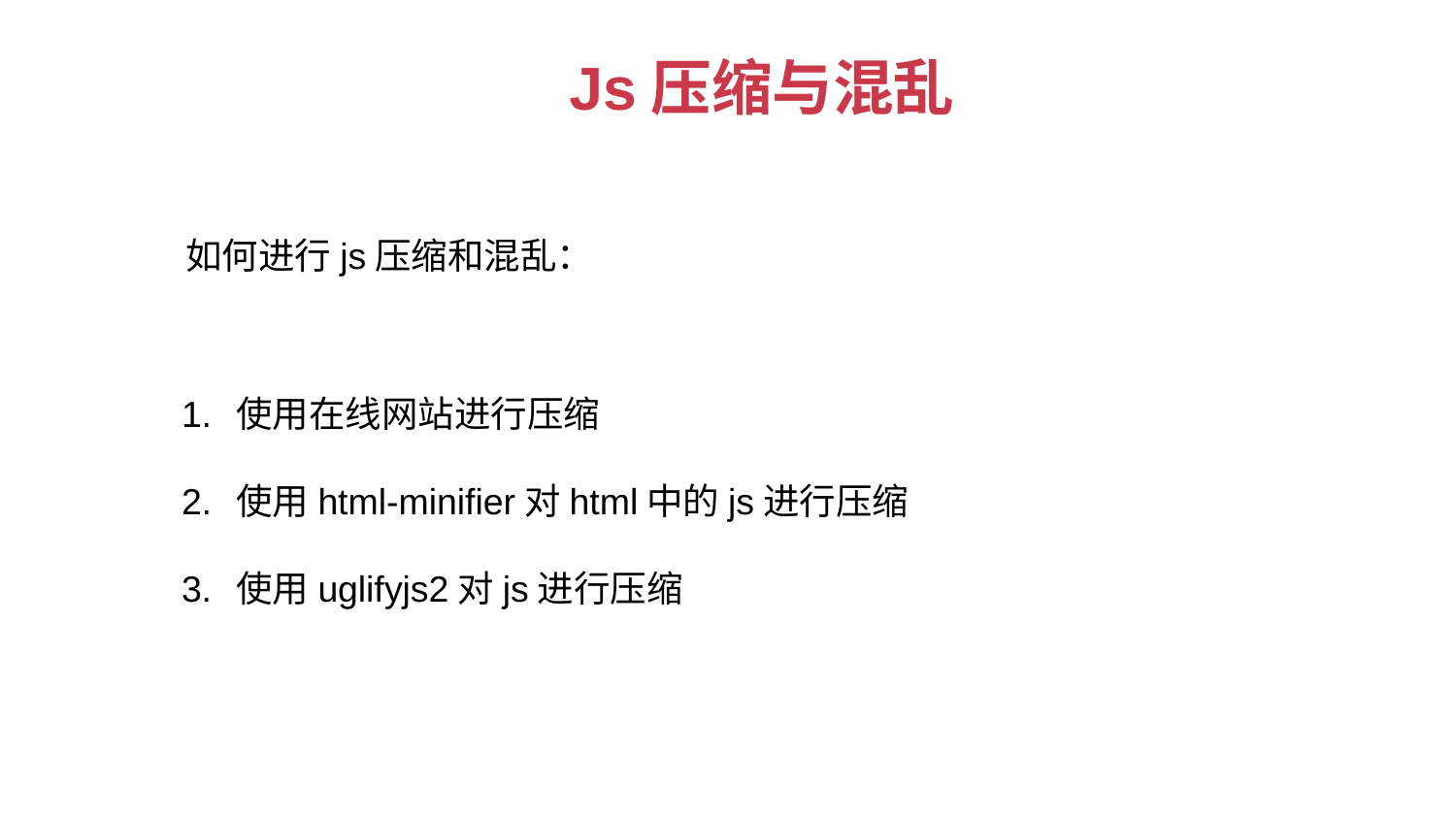

Js压缩与混乱
如何进行js压缩和混乱：
使用在线网站进行压缩
使用html-minifier对html中的js进行压缩
使用uglifyjs2对js进行压缩